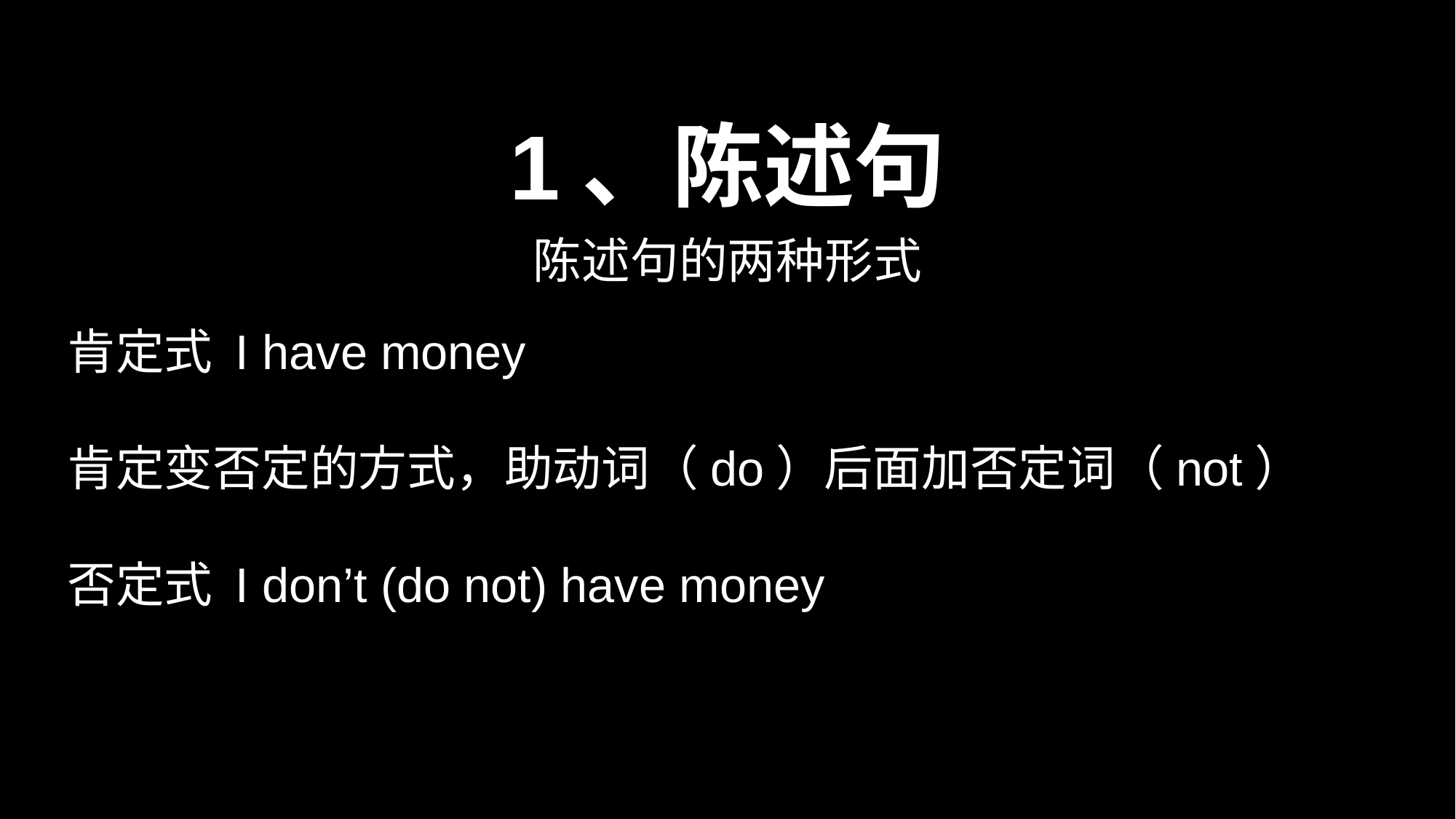

1、陈述句
陈述句的两种形式
肯定式 I have money

肯定变否定的方式，助动词（do）后面加否定词（not）

否定式 I don’t (do not) have money